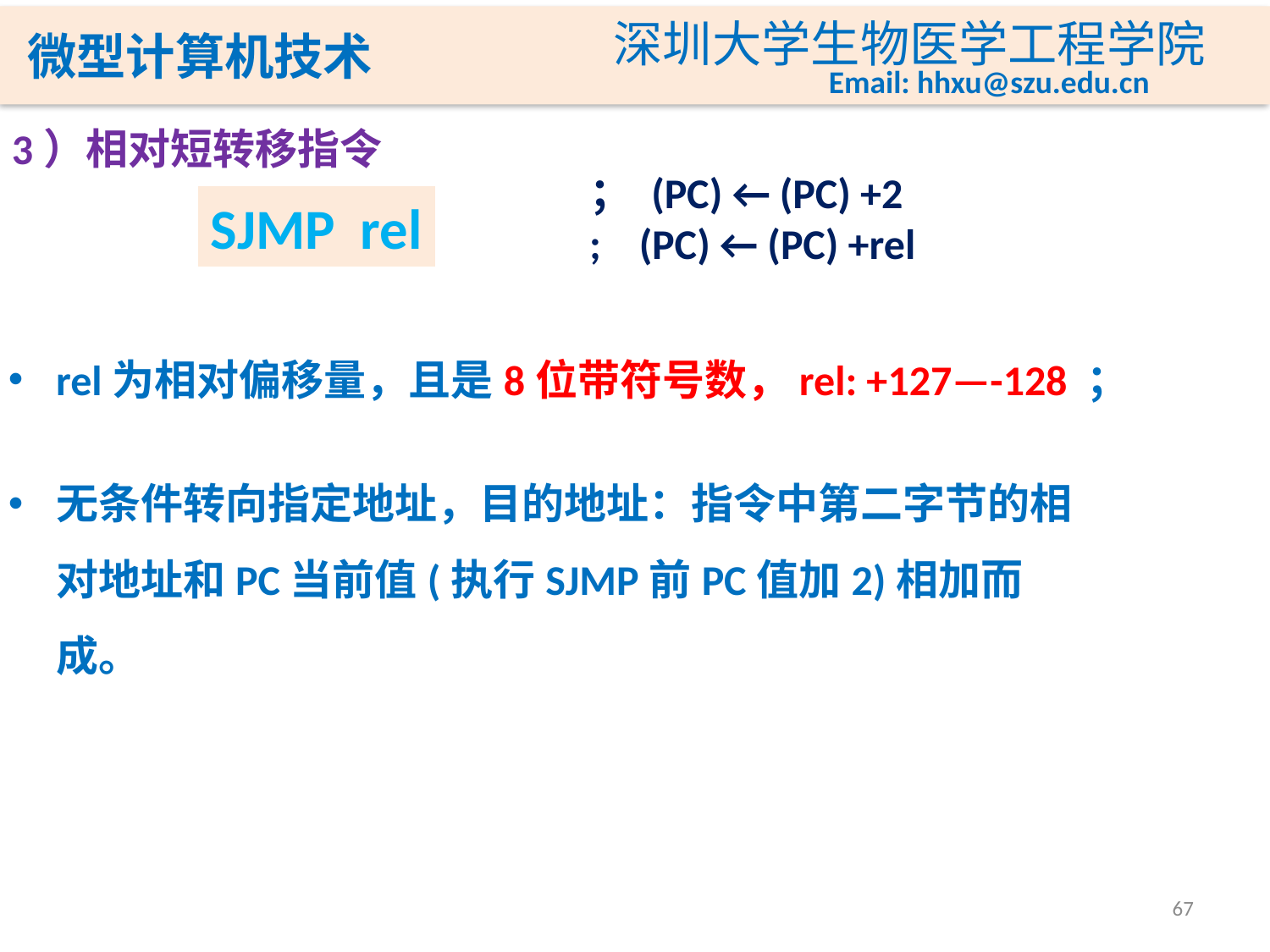

3）相对短转移指令
； (PC) ← (PC) +2
;    (PC) ← (PC) +rel
SJMP  rel
rel为相对偏移量，且是8位带符号数，rel: +127—-128 ；
无条件转向指定地址，目的地址：指令中第二字节的相对地址和PC当前值(执行SJMP前PC值加2)相加而成。
67